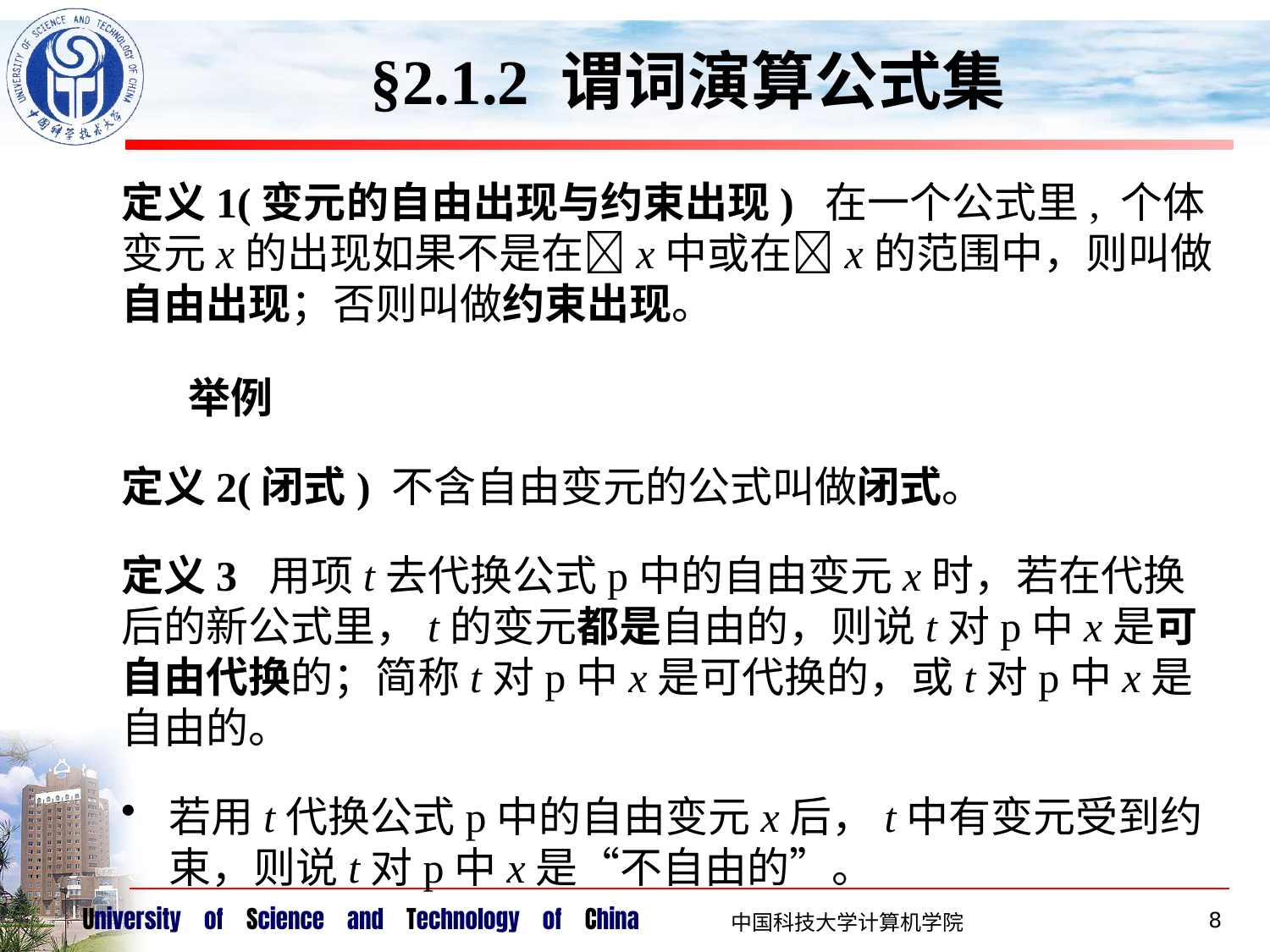

§2.1.2 谓词演算公式集
定义1(变元的自由出现与约束出现)  在一个公式里, 个体变元x的出现如果不是在∀x中或在∀x的范围中，则叫做自由出现；否则叫做约束出现。

      举例

定义2(闭式) 不含自由变元的公式叫做闭式。

定义3  用项t去代换公式p中的自由变元x时，若在代换后的新公式里，t的变元都是自由的，则说t对p中x是可自由代换的；简称t对p中x是可代换的，或t对p中x是自由的。

若用t代换公式p中的自由变元x后，t中有变元受到约束，则说t对p中x是“不自由的”。